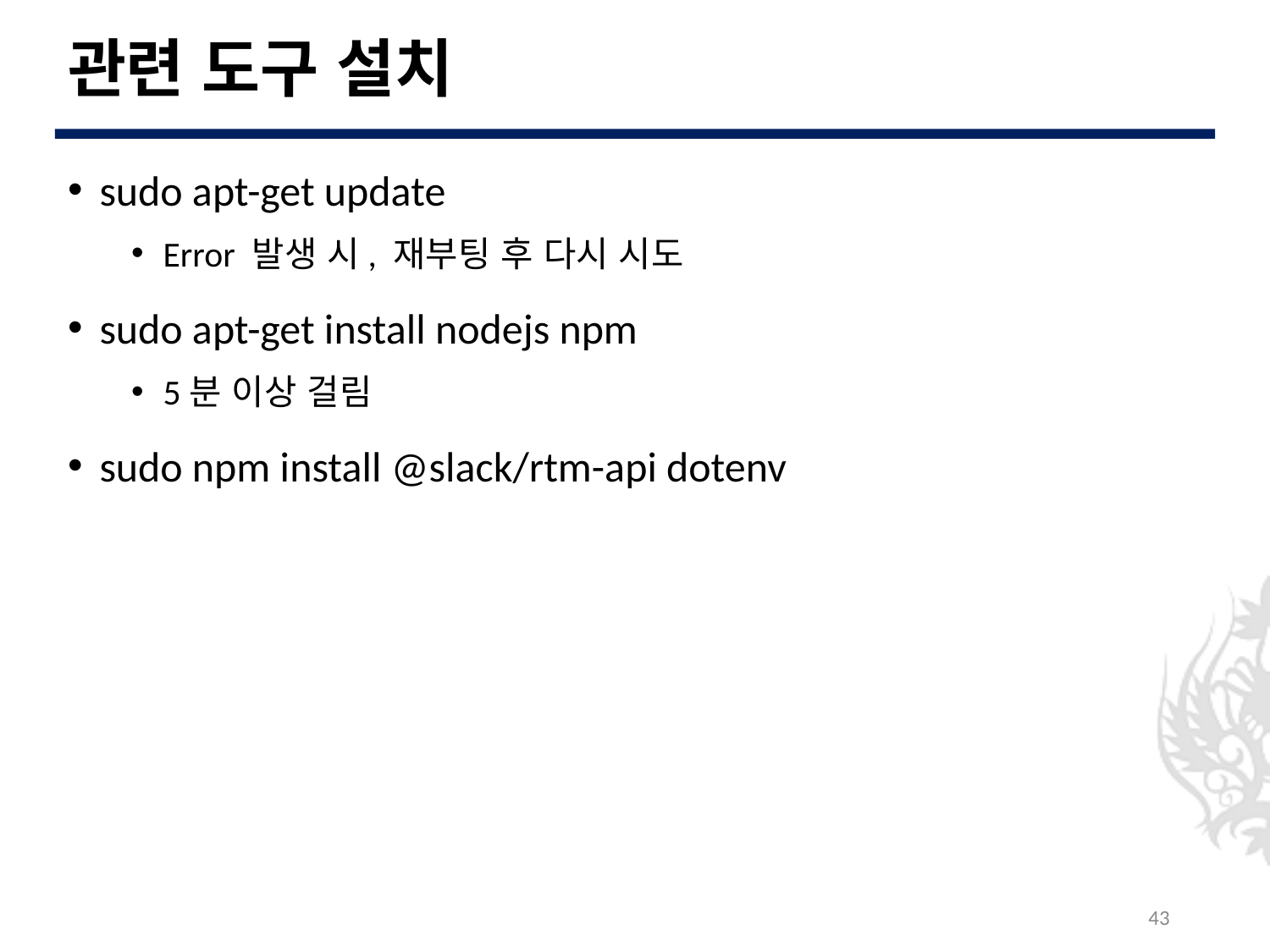

# 관련 도구 설치
sudo apt-get update
Error 발생 시, 재부팅 후 다시 시도
sudo apt-get install nodejs npm
5분 이상 걸림
sudo npm install @slack/rtm-api dotenv
43